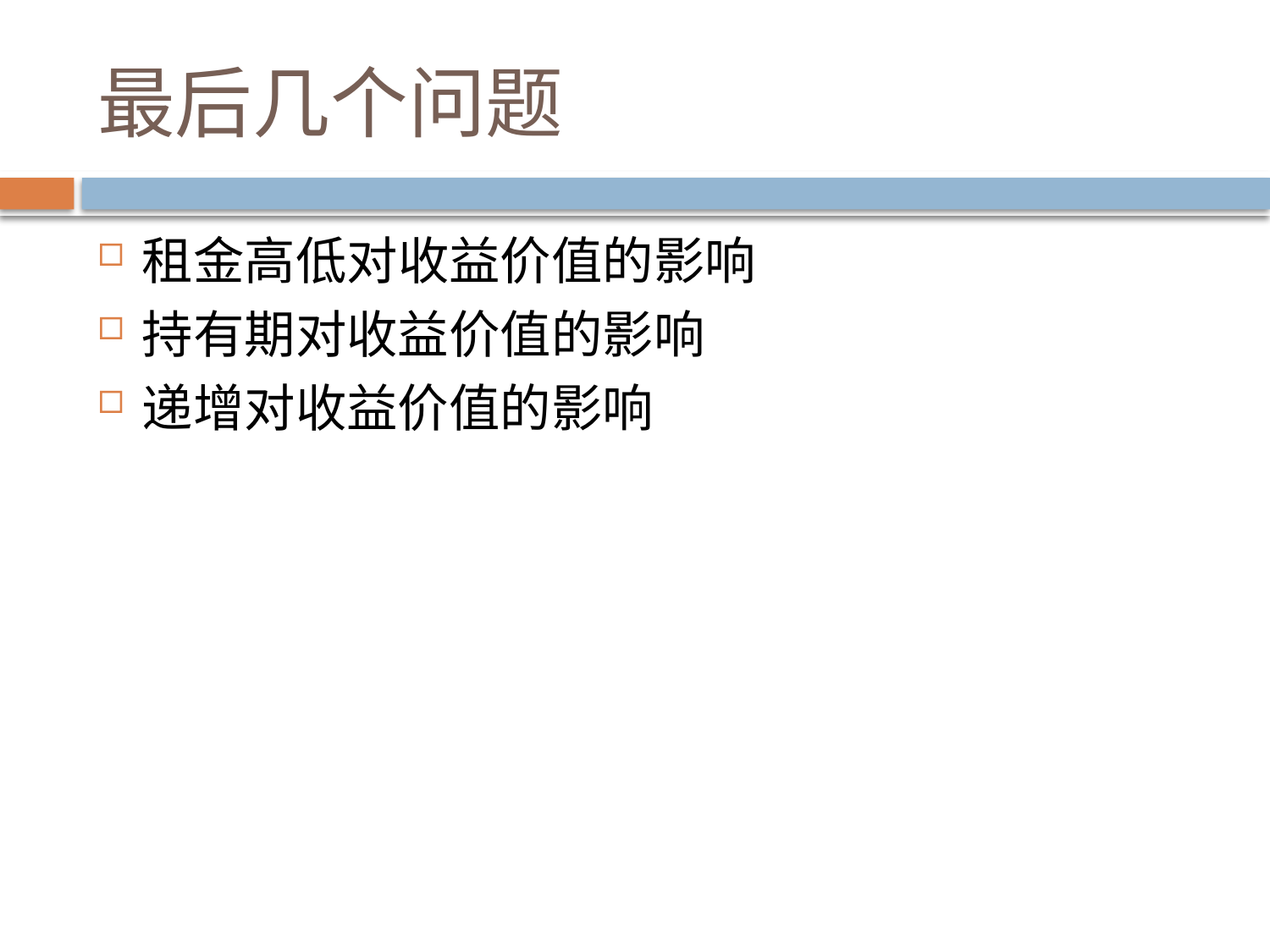

# 最后几个问题
租金高低对收益价值的影响
持有期对收益价值的影响
递增对收益价值的影响